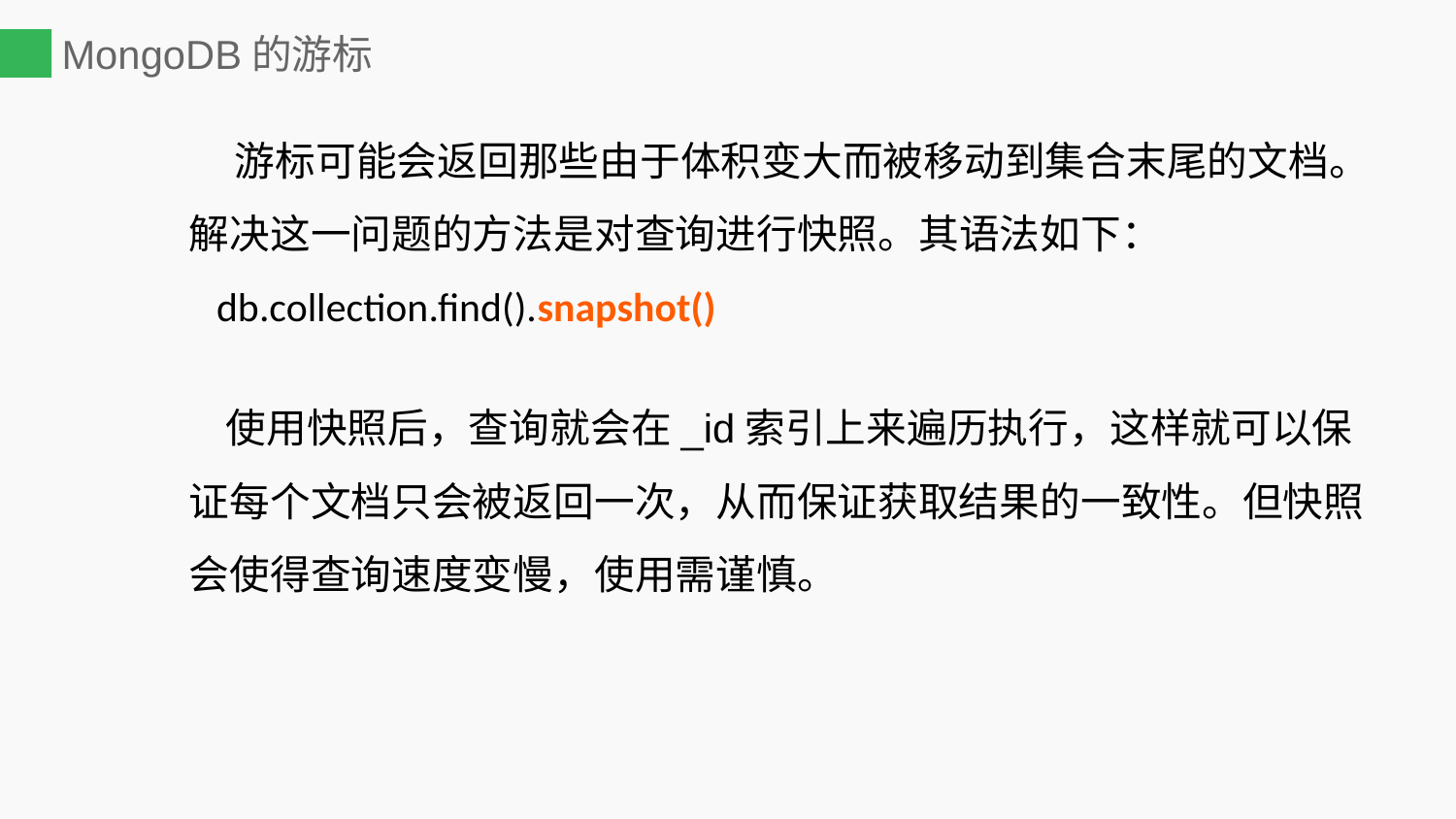

# MongoDB的游标
    游标可能会返回那些由于体积变大而被移动到集合末尾的文档。解决这一问题的方法是对查询进行快照。其语法如下：
  db.collection.find().snapshot()
   使用快照后，查询就会在_id索引上来遍历执行，这样就可以保证每个文档只会被返回一次，从而保证获取结果的一致性。但快照会使得查询速度变慢，使用需谨慎。